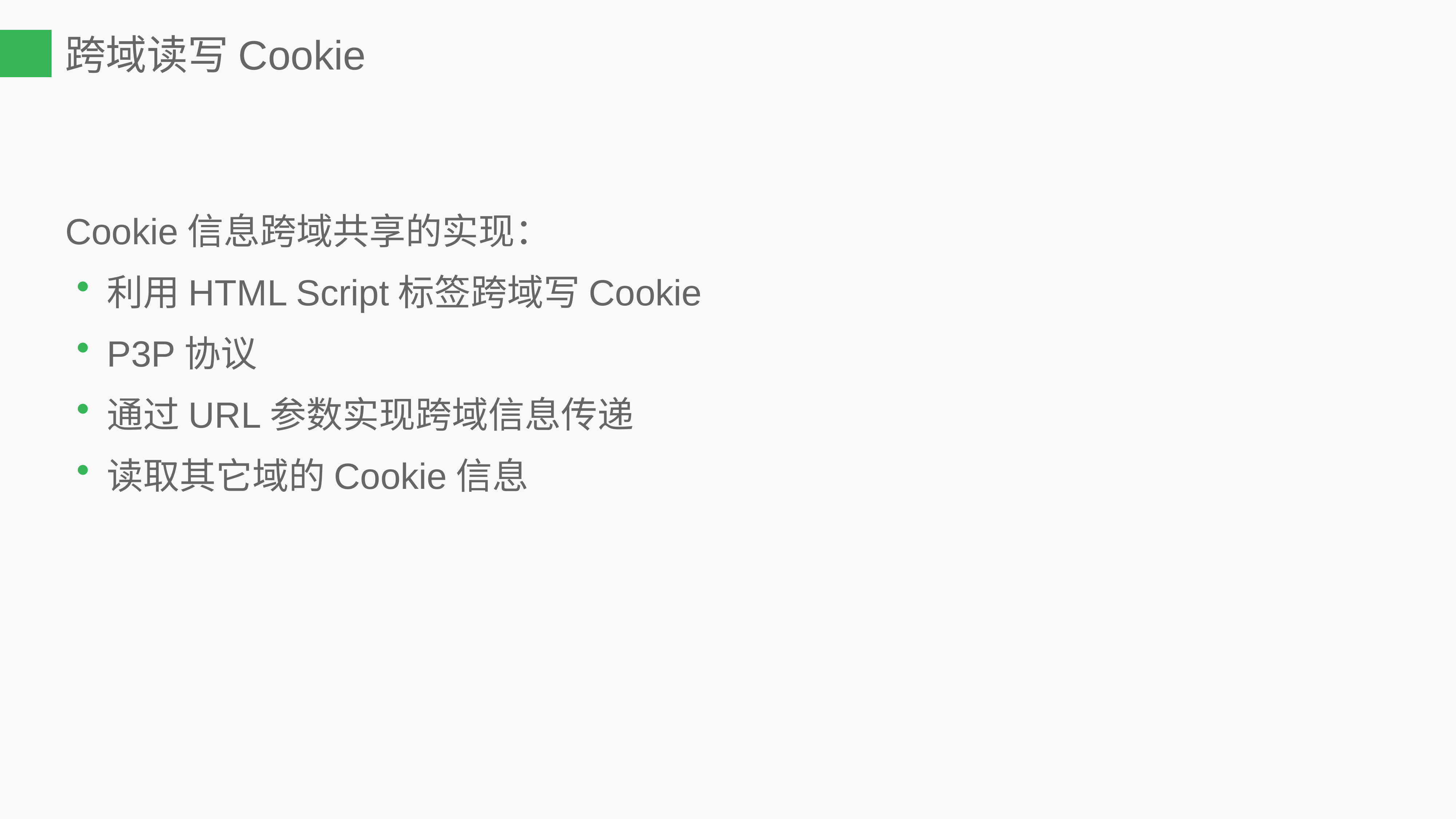

跨域读写Cookie

Cookie信息跨域共享的实现：
利用HTML Script标签跨域写Cookie
P3P协议
通过URL参数实现跨域信息传递
读取其它域的Cookie信息